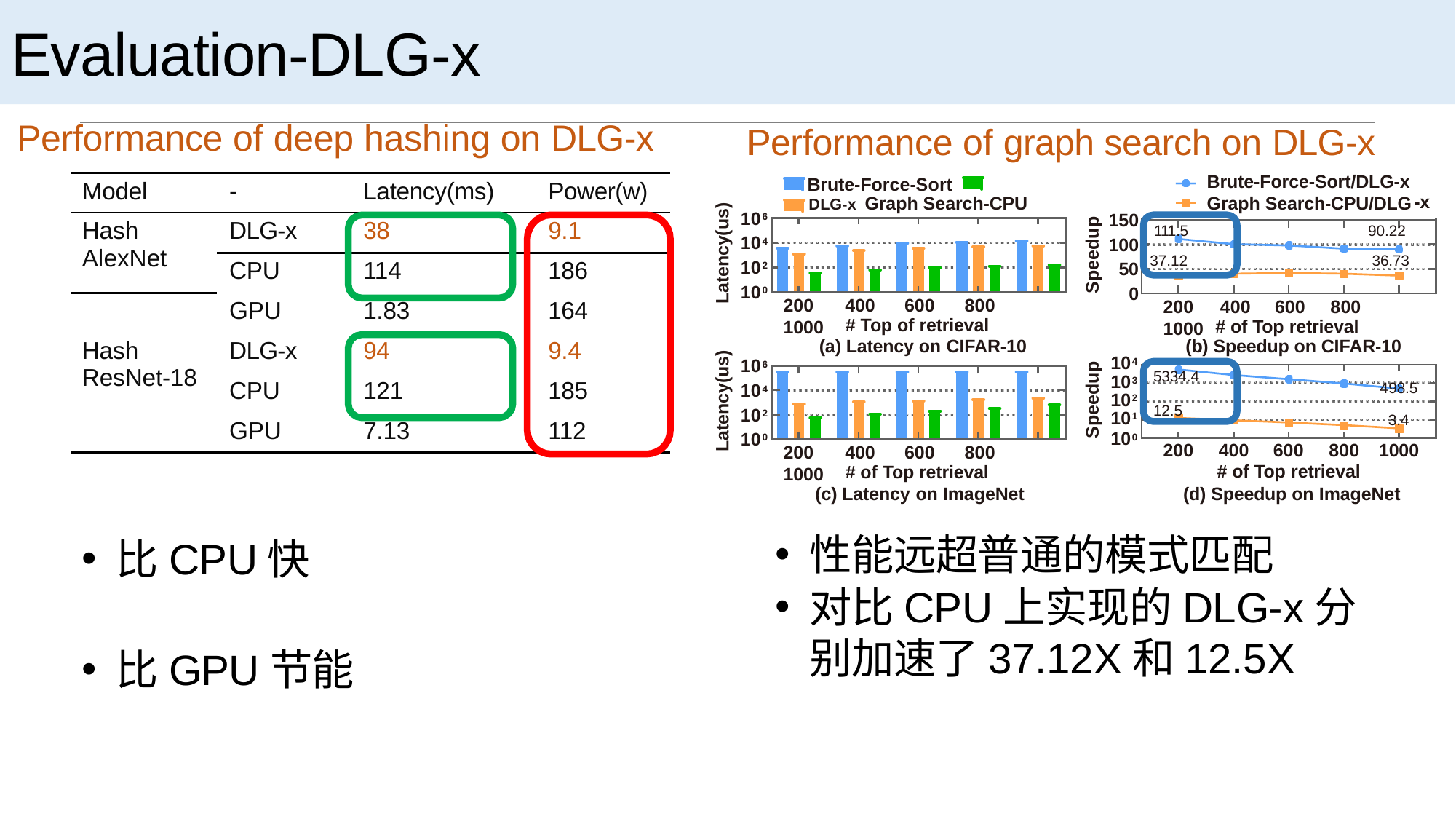

# Evaluation-DLG-x
Performance of deep hashing on DLG-x
Performance of graph search on DLG-x
Brute-Force-Sort	DLG-x  Graph Search-CPU
Brute-Force-Sort/DLG-x
-x
| Model | - | Latency(ms) | Power(w) |
| --- | --- | --- | --- |
| Hash AlexNet | DLG-x | 38 | 9.1 |
|  | CPU | 114 | 186 |
|  | GPU | 1.83 | 164 |
| Hash ResNet-18 | DLG-x | 94 | 9.4 |
|  | CPU | 121 | 185 |
|  | GPU | 7.13 | 112 |

Graph Search-CPU/DLG

Latency(us)
106
104
102
100

150
100
50
0

Speedup

111.5
37.12
90.22
36.73

200	400	600	800	1000

200	400	600	800	1000
# Top of retrieval
# of Top retrieval
(a) Latency on CIFAR-10
(b) Speedup on CIFAR-10

Latency(us)
106
104
102
100
104
103
102
101
100
Speedup

5334.4

498.5
3.4

12.5

200	400	600	800	1000
# of Top retrieval

200	400	600	800	1000
# of Top retrieval
(c) Latency on ImageNet	(d) Speedup on ImageNet
性能远超普通的模式匹配
对比CPU上实现的DLG-x分别加速了37.12X和12.5X
比CPU快
比GPU节能